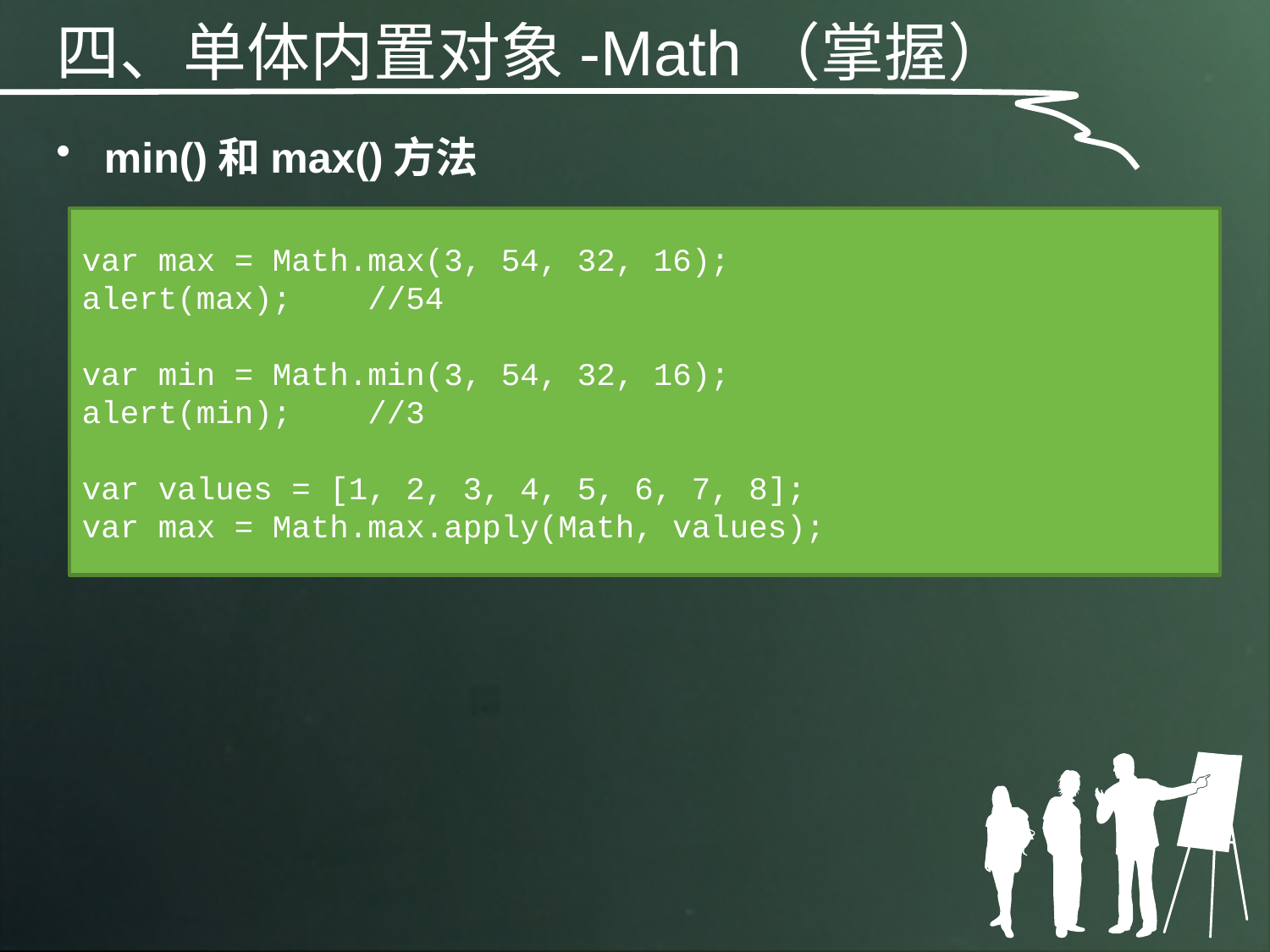

四、单体内置对象-Math（掌握）

min()和max()方法

var max = Math.max(3, 54, 32, 16);
alert(max);    //54

var min = Math.min(3, 54, 32, 16);
alert(min);    //3

var values = [1, 2, 3, 4, 5, 6, 7, 8];
var max = Math.max.apply(Math, values);